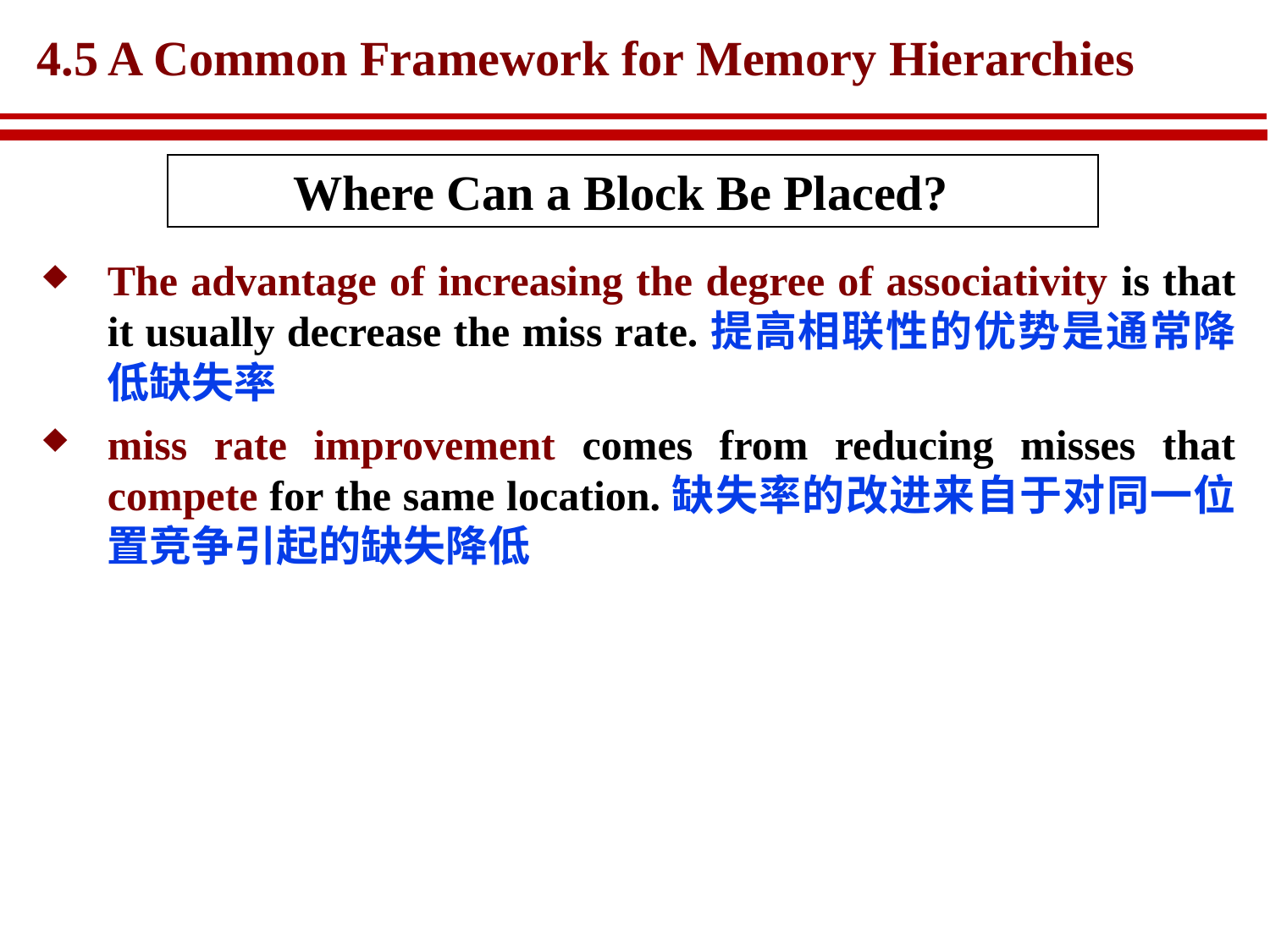

# 4.5 A Common Framework for Memory Hierarchies
Where Can a Block Be Placed?
The advantage of increasing the degree of associativity is that it usually decrease the miss rate.提高相联性的优势是通常降低缺失率
miss rate improvement comes from reducing misses that compete for the same location.缺失率的改进来自于对同一位置竞争引起的缺失降低